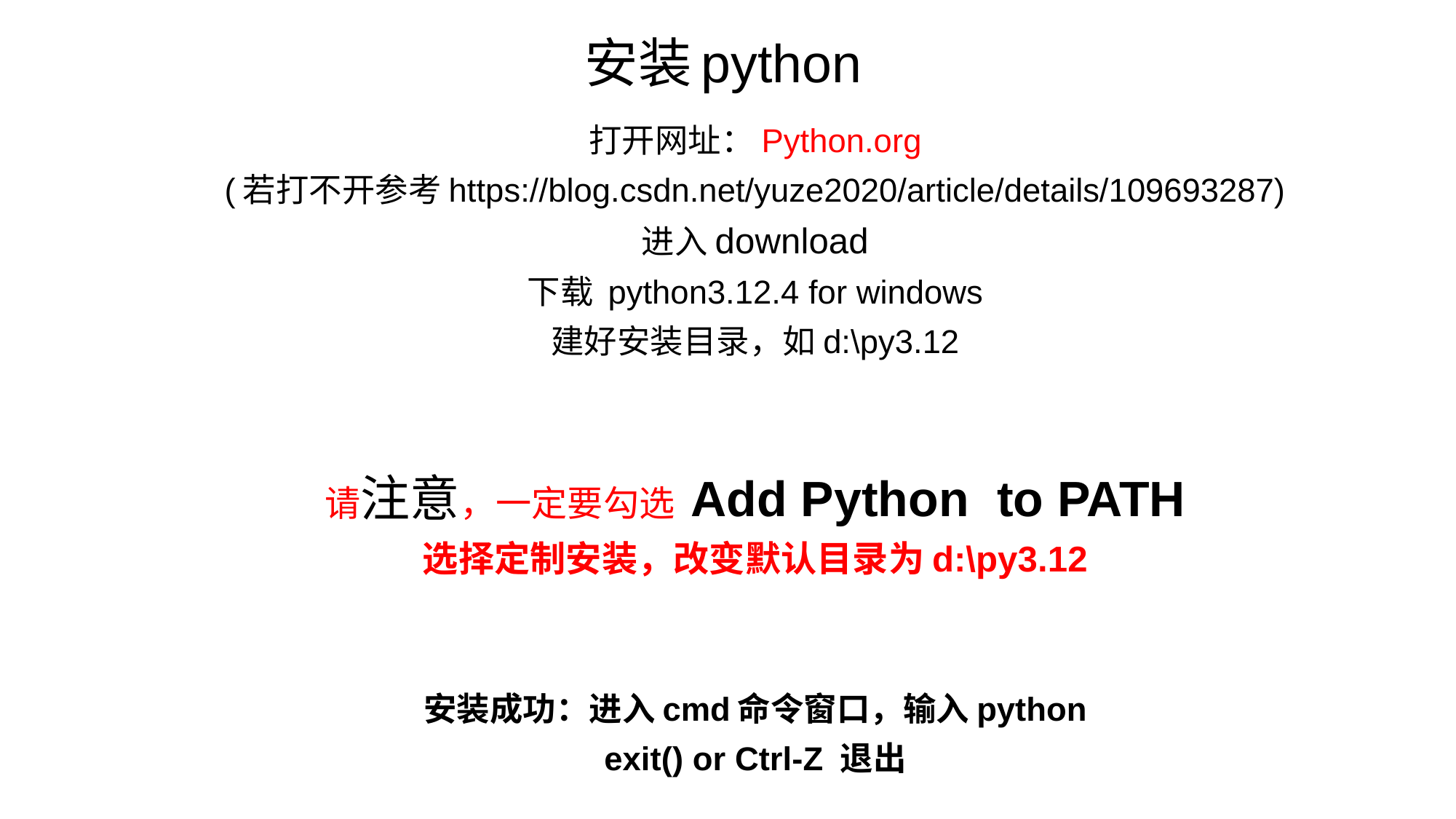

# 安装python
打开网址：Python.org
(若打不开参考https://blog.csdn.net/yuze2020/article/details/109693287)
进入download
下载 python3.12.4 for windows
建好安装目录，如d:\py3.12

请注意，一定要勾选 Add Python  to PATH
选择定制安装，改变默认目录为d:\py3.12

安装成功：进入cmd命令窗口，输入python
exit() or Ctrl-Z 退出